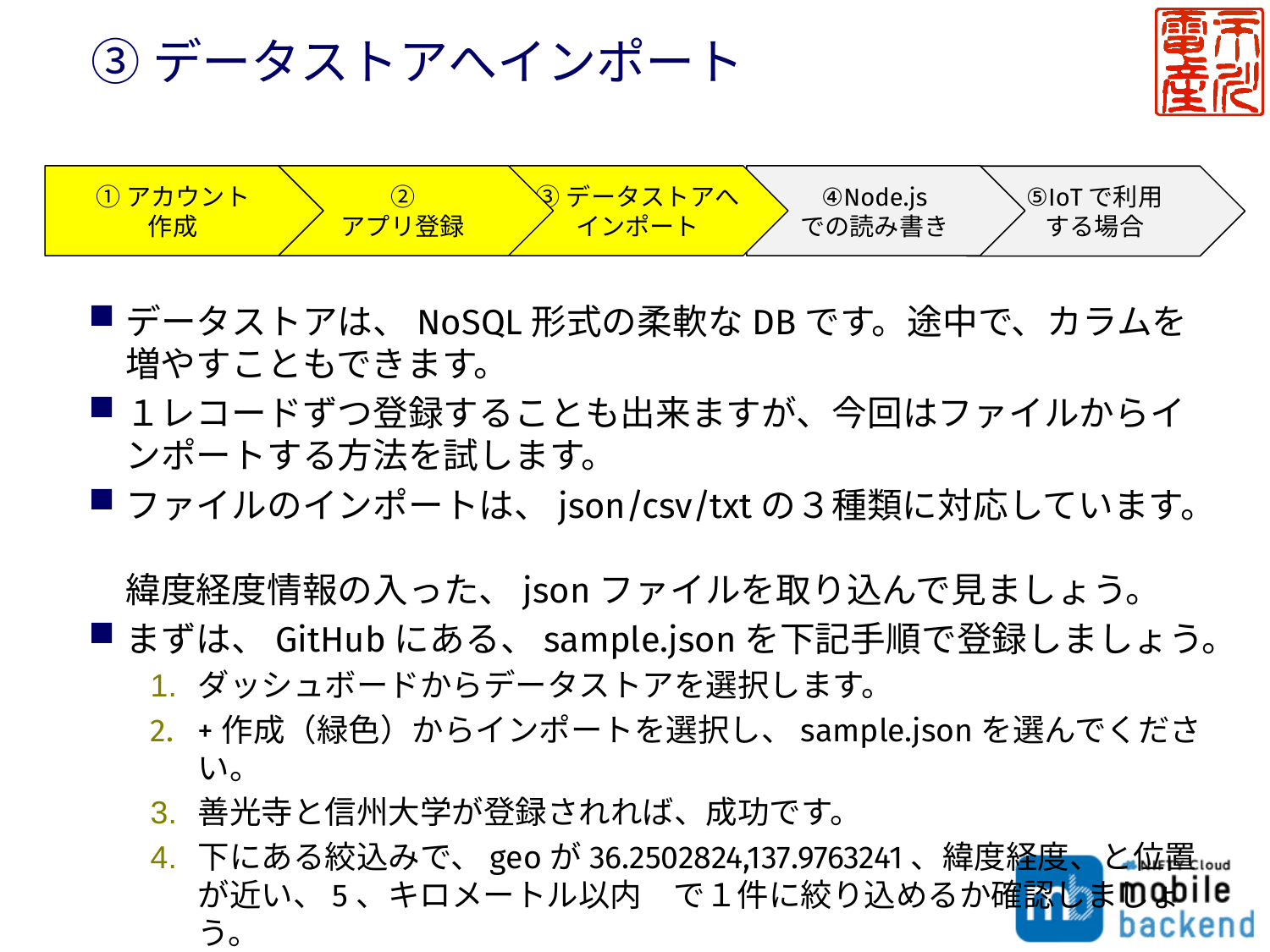

# ③データストアへインポート

データストアは、NoSQL形式の柔軟なDBです。途中で、カラムを増やすこともできます。
１レコードずつ登録することも出来ますが、今回はファイルからインポートする方法を試します。
ファイルのインポートは、json/csv/txtの３種類に対応しています。
緯度経度情報の入った、jsonファイルを取り込んで見ましょう。
まずは、GitHubにある、sample.jsonを下記手順で登録しましょう。
ダッシュボードからデータストアを選択します。
+作成（緑色）からインポートを選択し、sample.jsonを選んでください。
善光寺と信州大学が登録されれば、成功です。
下にある絞込みで、geoが36.2502824,137.9763241、緯度経度、と位置が近い、5、キロメートル以内　で１件に絞り込めるか確認しましょう。
①アカウント
作成
②
アプリ登録
③データストアへ
インポート
④Node.js
での読み書き
⑤IoTで利用
する場合